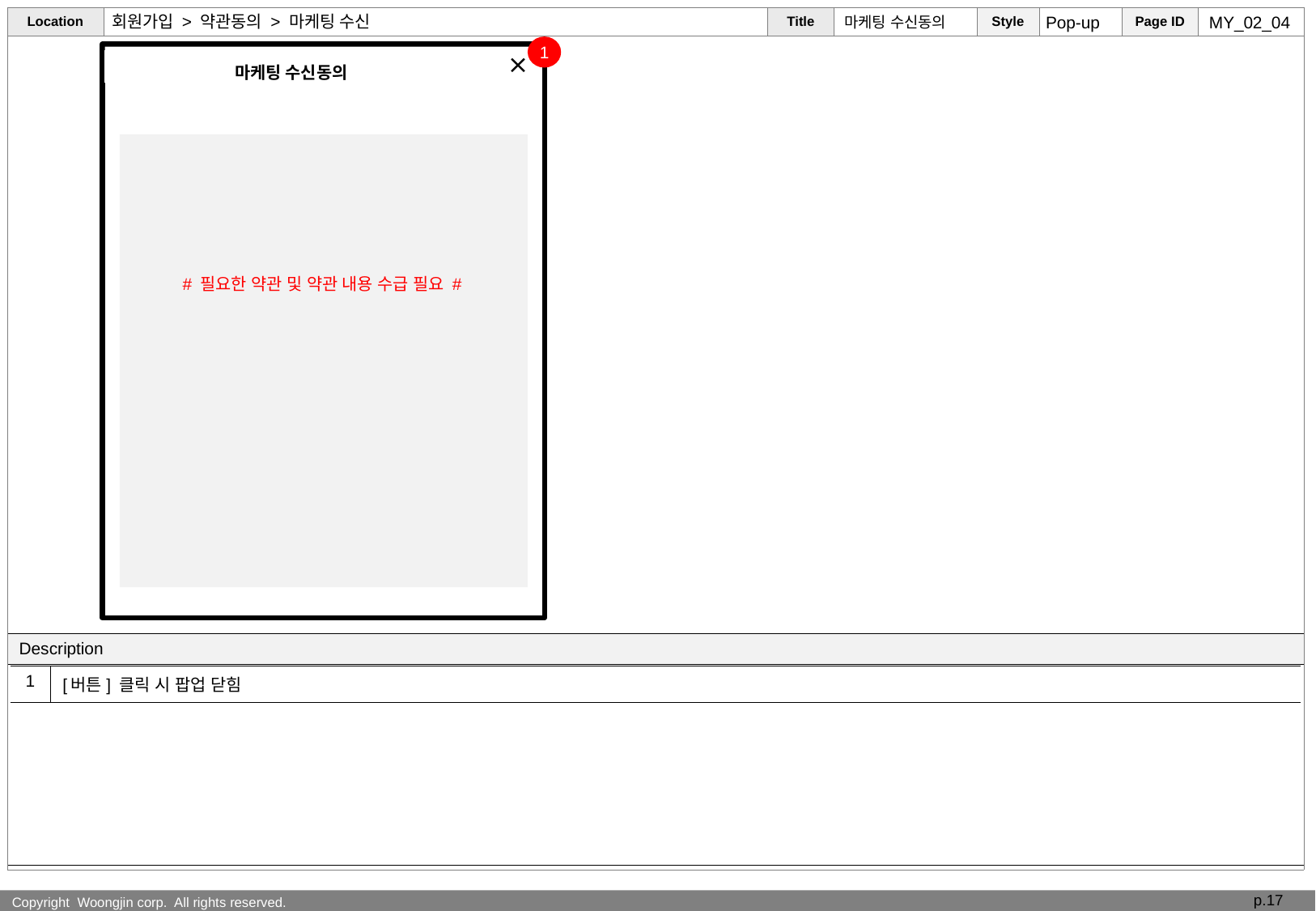

# 회원가입 > 약관동의 > 마케팅 수신
마케팅 수신동의
Pop-up
MY_02_04
1
                               마케팅 수신동의
×
| < | 회원가입 |
| --- | --- |

# 필요한 약관 및 약관 내용 수급 필요 #
| 1 | [버튼] 클릭 시 팝업 닫힘 |
| --- | --- |